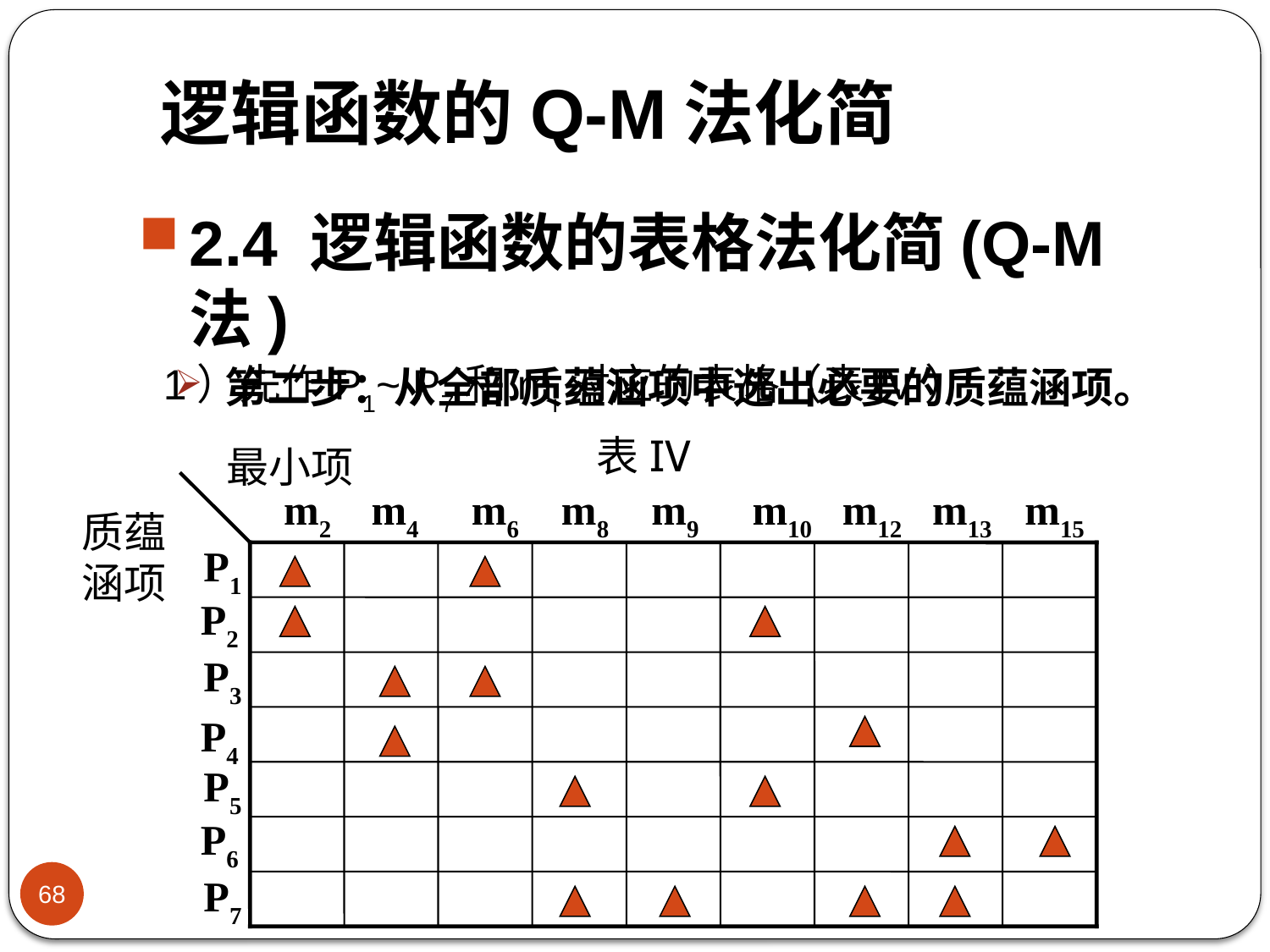

# 逻辑函数的Q-M法化简
2.4 逻辑函数的表格法化简(Q-M法)
第二步：从全部质蕴涵项中选出必要的质蕴涵项。
1）先作P1~ P7和mi对应的表格（表IV）
表IV

最小项
质蕴
涵项
m2
m4
m6
m8
m9
m10
m12
m13
m15
P1
P2
P3
P4
P5
P6
P7

68